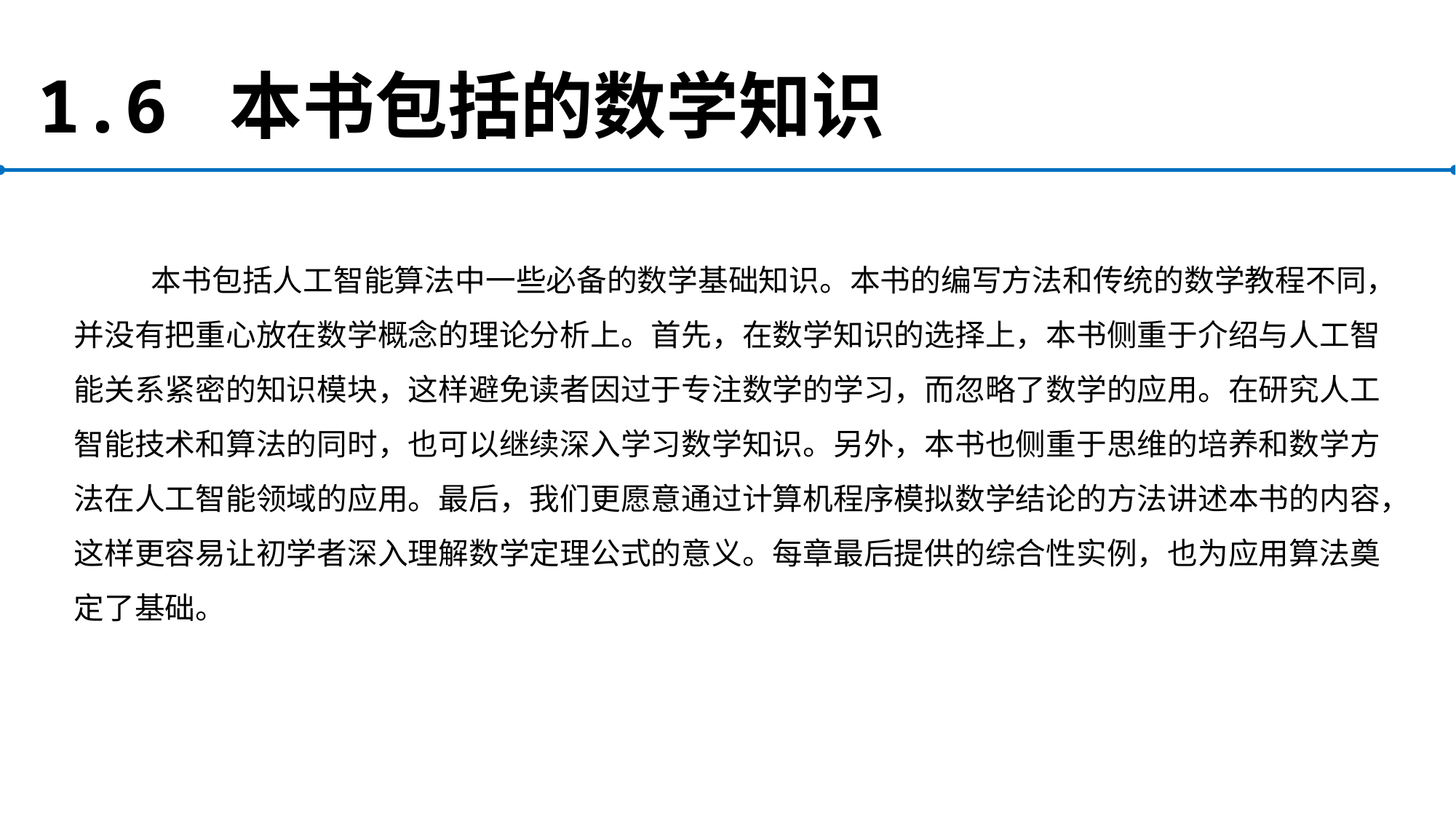

# 1.6 本书包括的数学知识
本书包括人工智能算法中一些必备的数学基础知识。本书的编写方法和传统的数学教程不同，并没有把重心放在数学概念的理论分析上。首先，在数学知识的选择上，本书侧重于介绍与人工智能关系紧密的知识模块，这样避免读者因过于专注数学的学习，而忽略了数学的应用。在研究人工智能技术和算法的同时，也可以继续深入学习数学知识。另外，本书也侧重于思维的培养和数学方法在人工智能领域的应用。最后，我们更愿意通过计算机程序模拟数学结论的方法讲述本书的内容，这样更容易让初学者深入理解数学定理公式的意义。每章最后提供的综合性实例，也为应用算法奠定了基础。